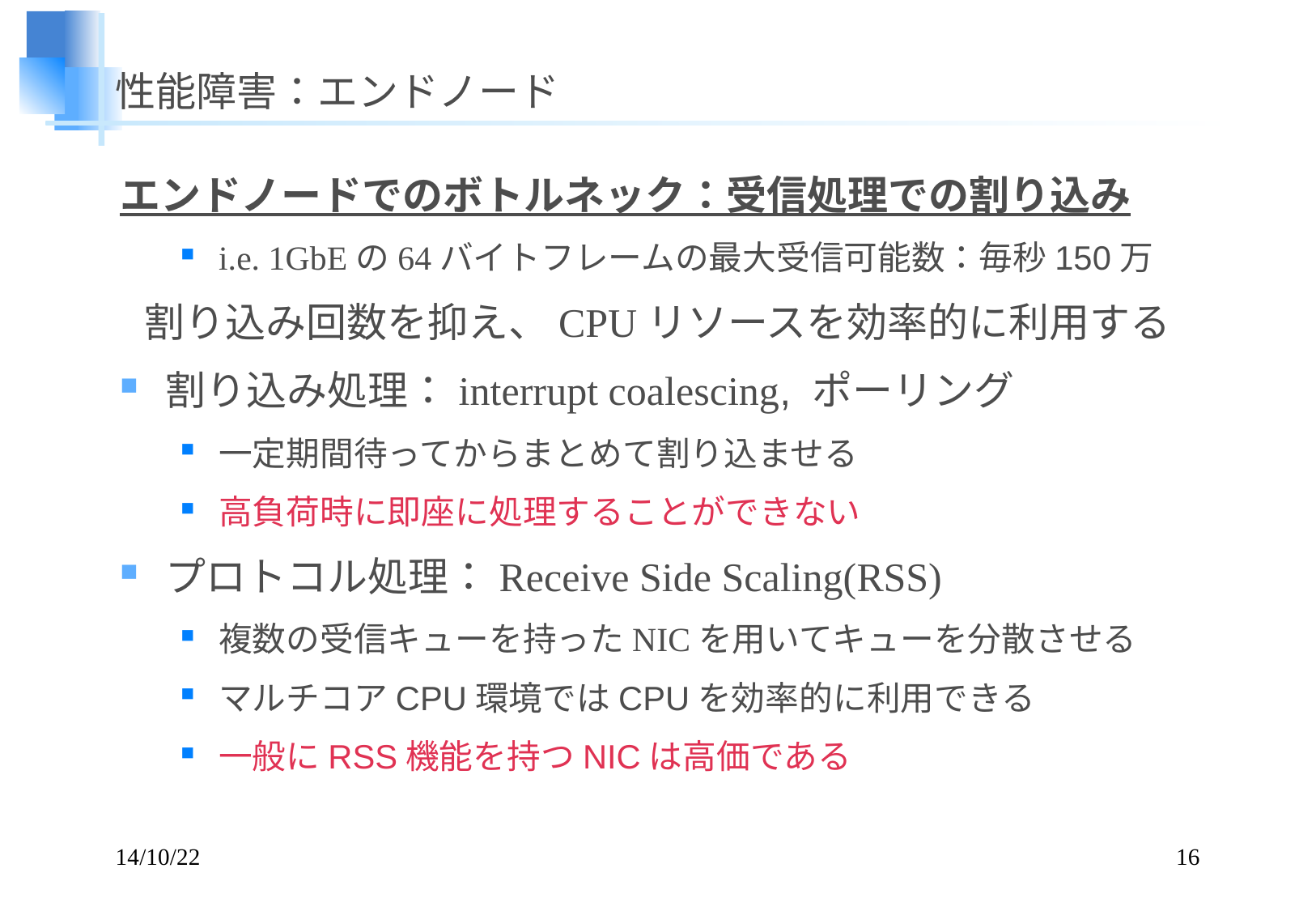

# 性能障害：エンドノード
エンドノードでのボトルネック：受信処理での割り込み
i.e. 1GbEの64バイトフレームの最大受信可能数：毎秒150万
割り込み回数を抑え、CPUリソースを効率的に利用する
割り込み処理：interrupt coalescing, ポーリング
一定期間待ってからまとめて割り込ませる
高負荷時に即座に処理することができない
プロトコル処理：Receive Side Scaling(RSS)
複数の受信キューを持ったNICを用いてキューを分散させる
マルチコアCPU環境ではCPUを効率的に利用できる
一般にRSS機能を持つNICは高価である
14/10/22
16